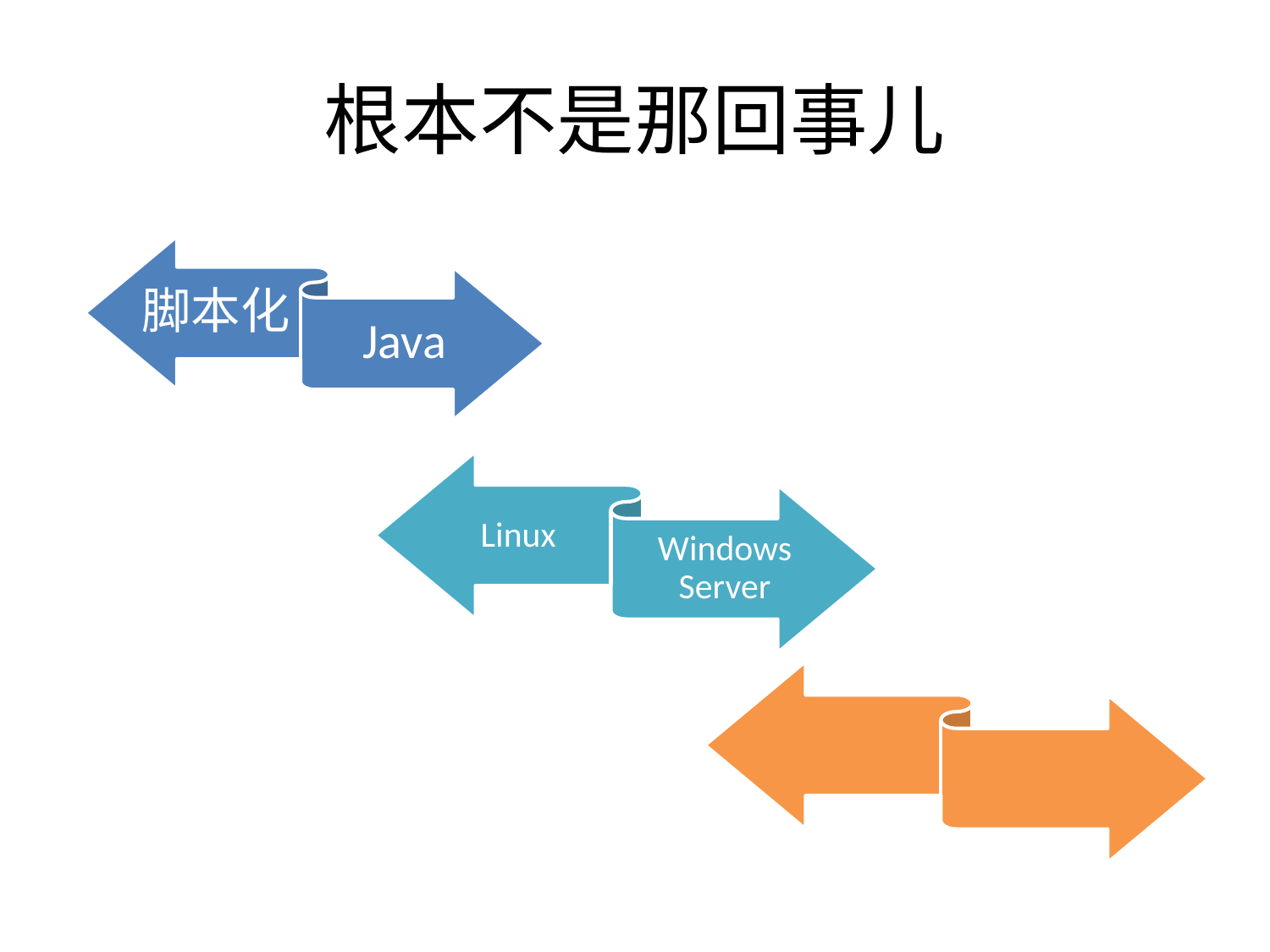

# 根本不是那回事儿
脚本化
Java
Linux
Windows Server